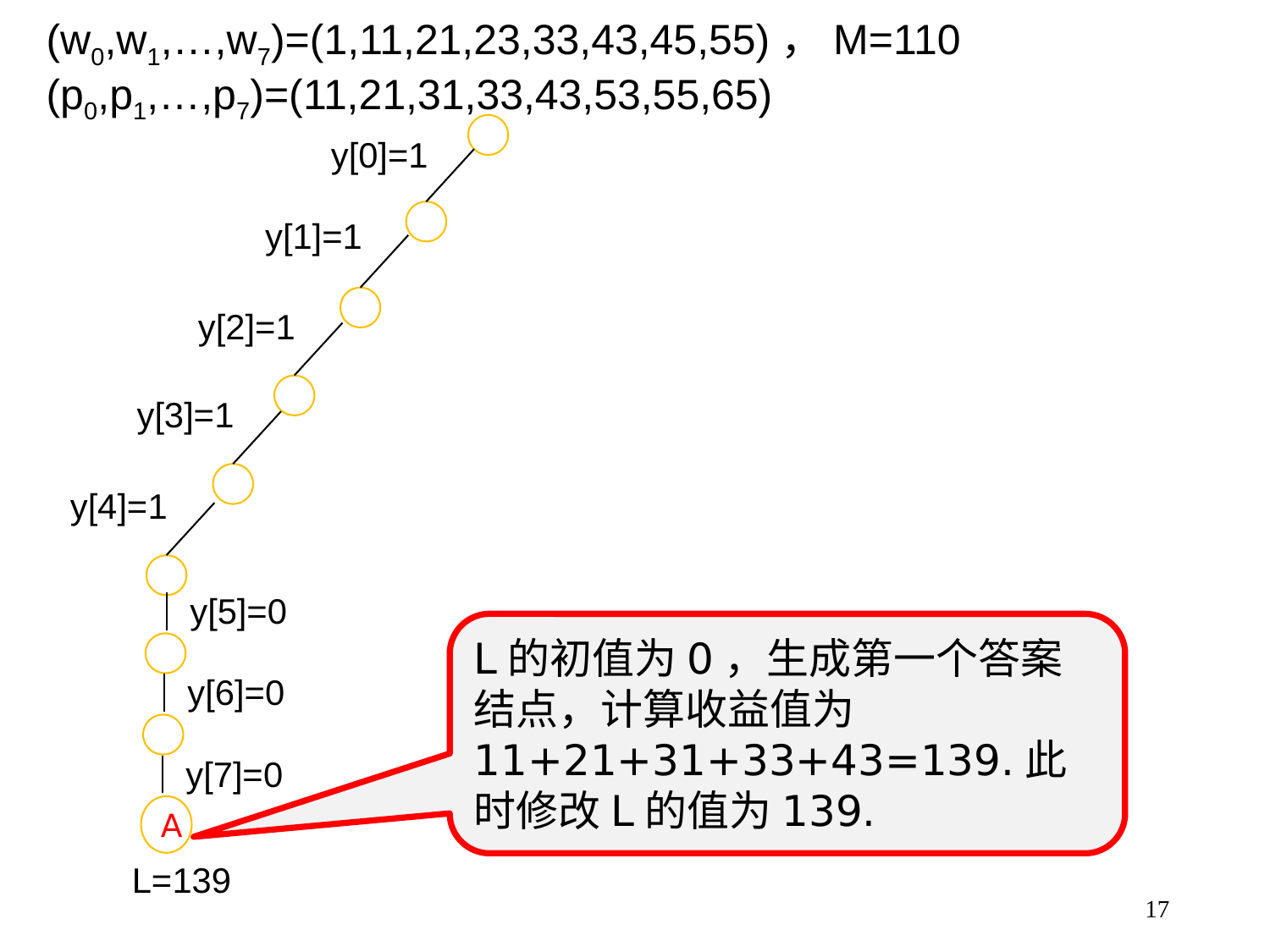

(w0,w1,…,w7)=(1,11,21,23,33,43,45,55)，M=110
(p0,p1,…,p7)=(11,21,31,33,43,53,55,65)

y[0]=1

y[1]=1

y[2]=1

y[3]=1

y[4]=1

y[5]=0

L的初值为0，生成第一个答案结点，计算收益值为11+21+31+33+43=139.此时修改L的值为139.
y[6]=0

y[7]=0
A
L=139
17